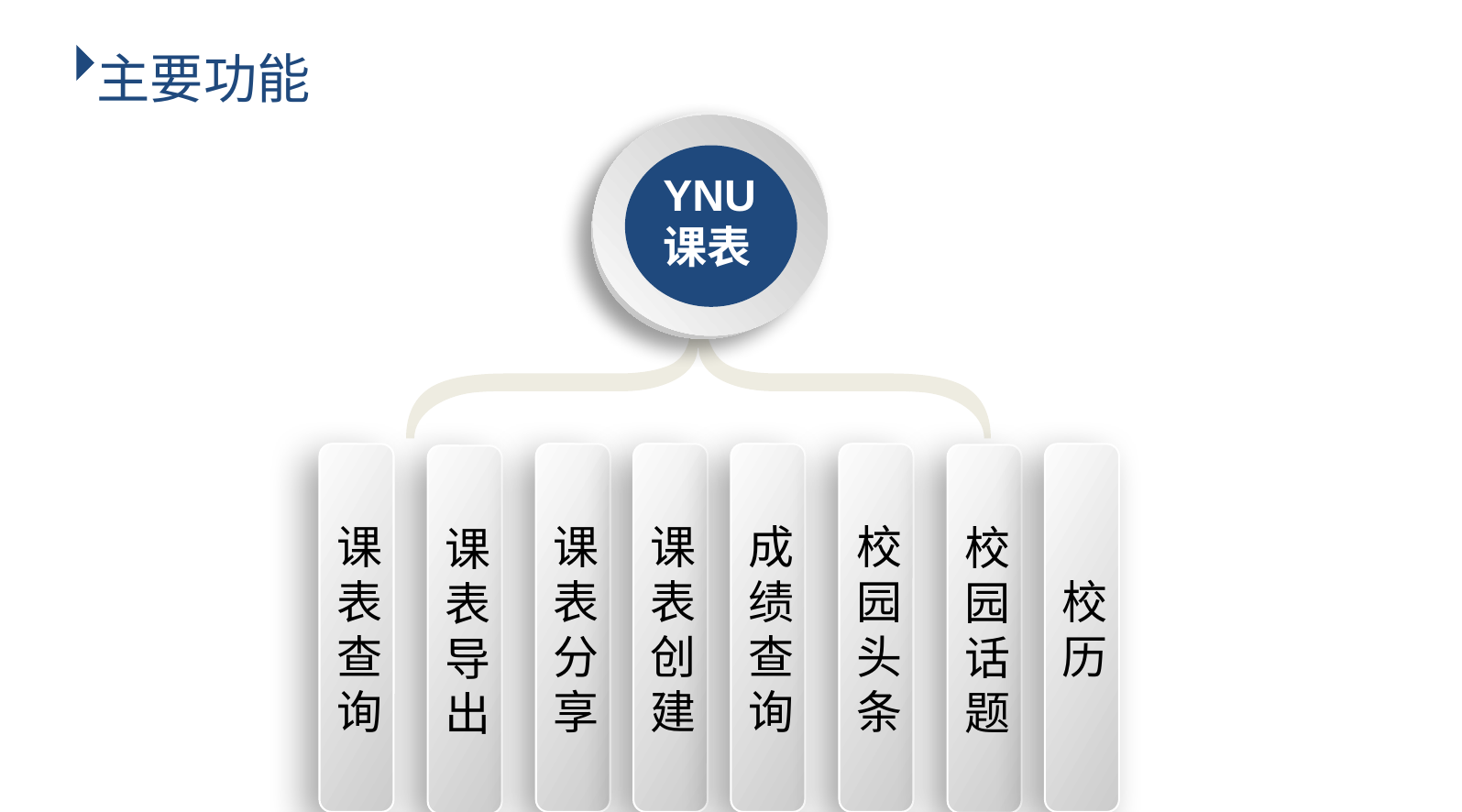

主要功能

YNU
课表

课表查询
课表分享
课表创建
成绩查询
校园头条
校历
校园话题
课表导出